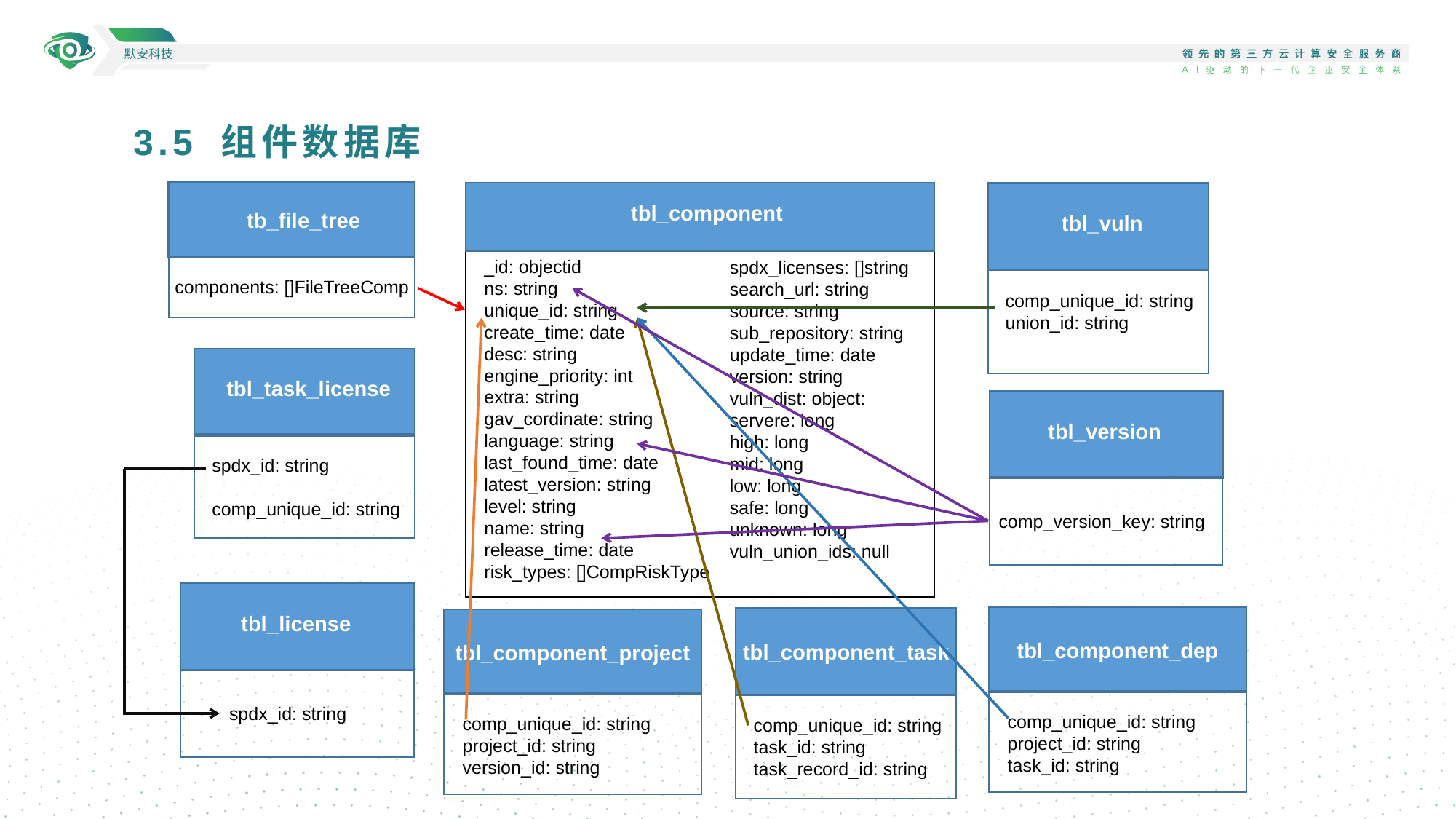

3.5 组件数据库

 tb_file_tree

 components: []FileTreeComp

tbl_component
_id: objectid
ns: string
unique_id: string
create_time: date
desc: string
engine_priority: int
extra: string
gav_cordinate: string
language: string
last_found_time: date
latest_version: string
level: string
name: string
release_time: date
risk_types: []CompRiskType

spdx_licenses: []string
search_url: string
source: string
sub_repository: string
update_time: date
version: string
vuln_dist: object:
servere: long
high: long
mid: long
low: long
safe: long
unknown: long
vuln_union_ids: null

tbl_vuln

comp_unique_id: string
union_id: string

tbl_task_license

spdx_id: string

comp_unique_id: string

tbl_version

comp_version_key: string

tbl_license

spdx_id: string

tbl_component_dep

comp_unique_id: string
project_id: string
task_id: string

tbl_component_task

comp_unique_id: string
task_id: string
task_record_id: string

tbl_component_project

comp_unique_id: string
project_id: string
version_id: string